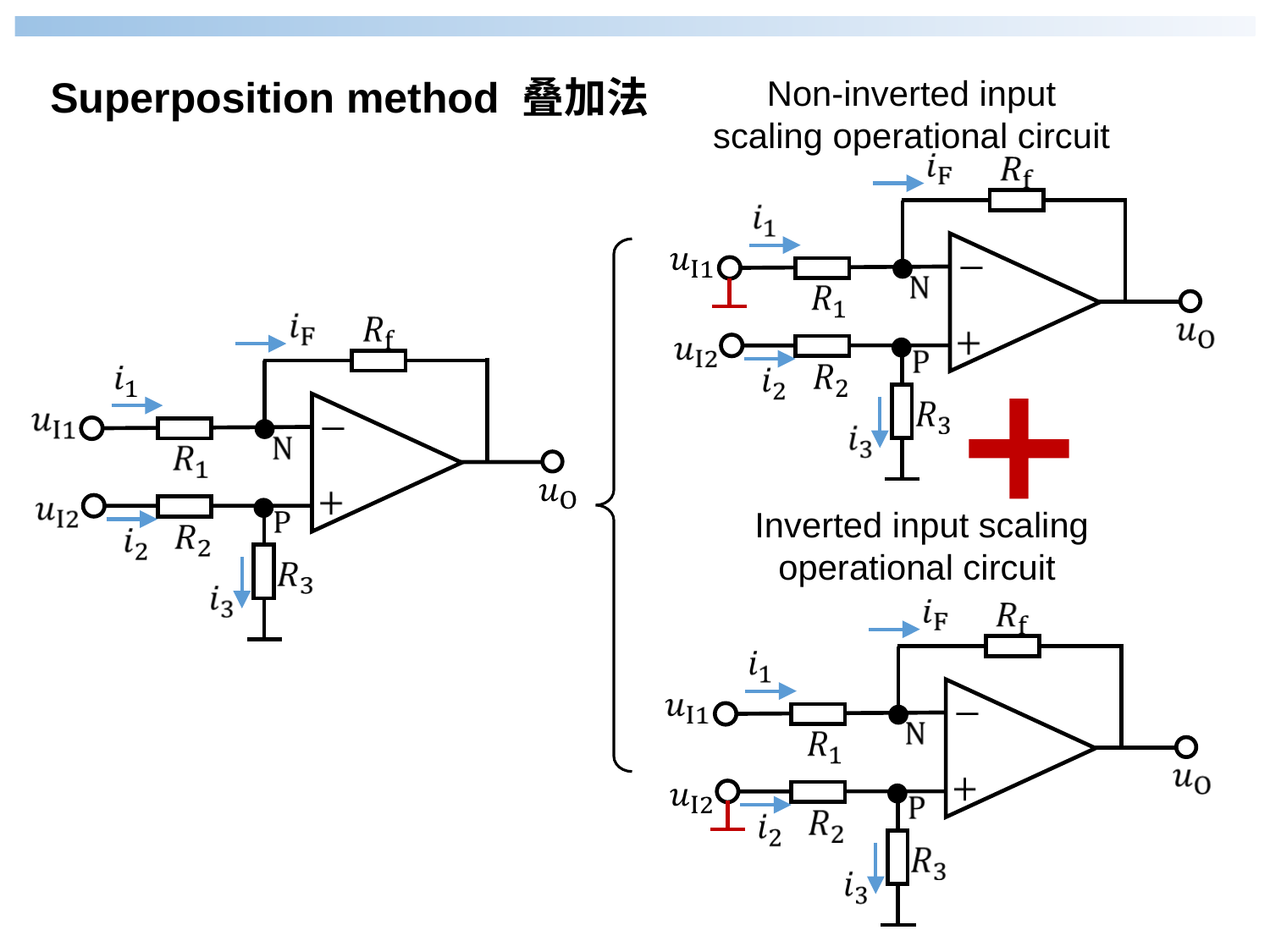

Superposition method 叠加法
Non-inverted input scaling operational circuit

Inverted input scaling operational circuit